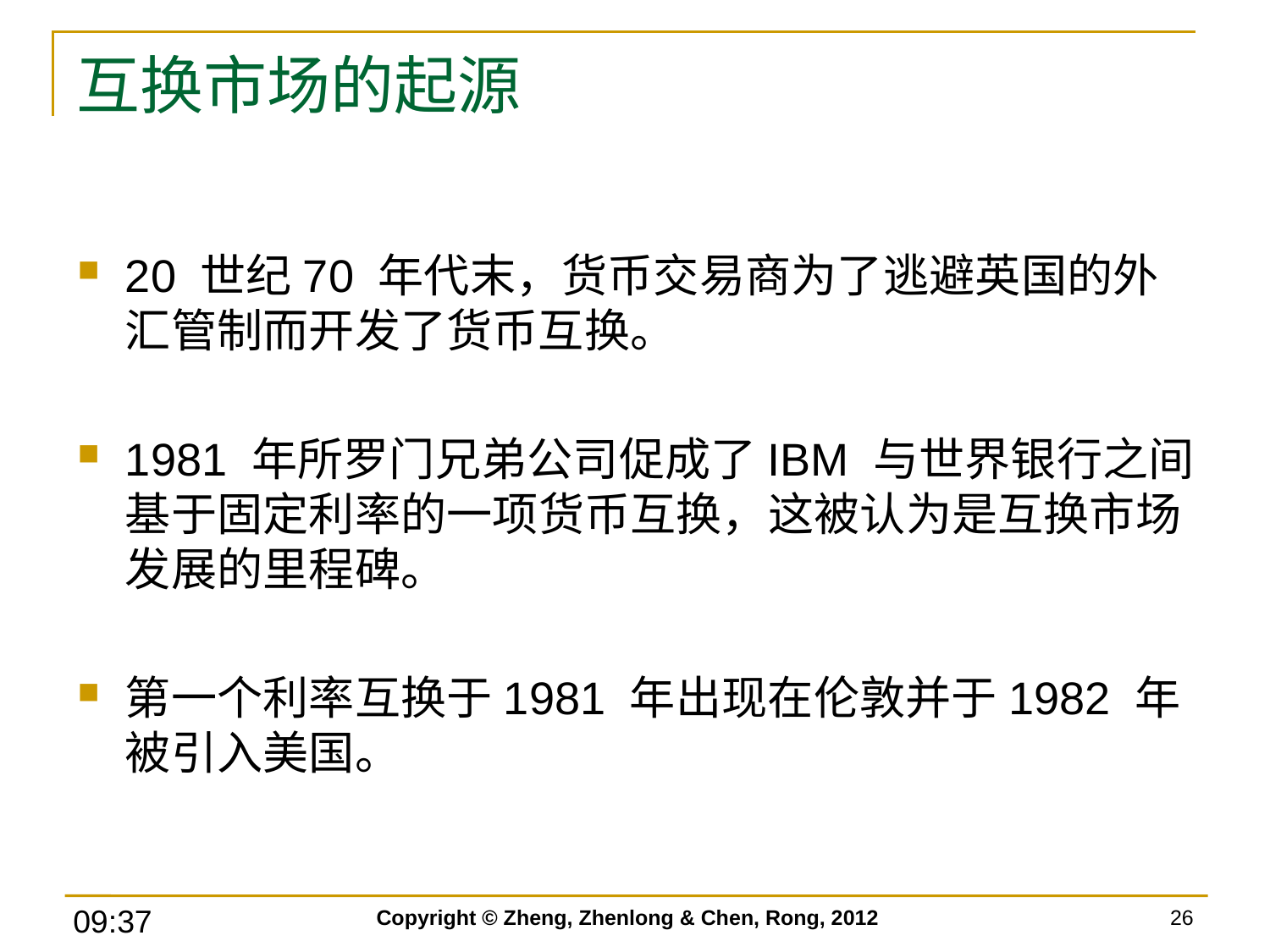

# 互换市场的起源

20 世纪70 年代末，货币交易商为了逃避英国的外汇管制而开发了货币互换。

1981 年所罗门兄弟公司促成了IBM 与世界银行之间基于固定利率的一项货币互换，这被认为是互换市场发展的里程碑。

第一个利率互换于1981 年出现在伦敦并于1982 年被引入美国。

Copyright © Zheng, Zhenlong & Chen, Rong, 2012
26